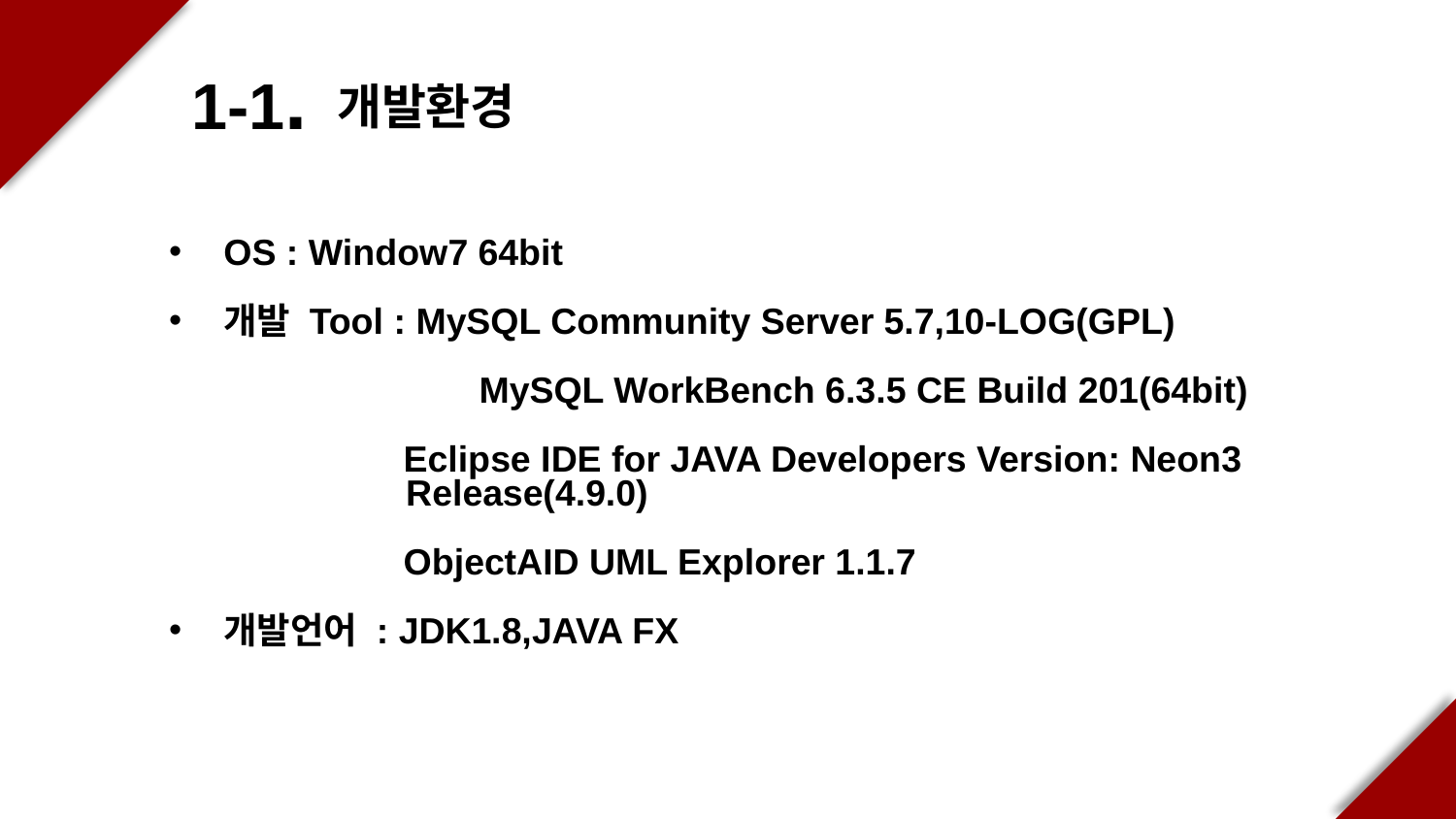

1-1.
 개발환경

OS : Window7 64bit

개발 Tool : MySQL Community Server 5.7,10-LOG(GPL)

	         MySQL WorkBench 6.3.5 CE Build 201(64bit)

                       Eclipse IDE for JAVA Developers Version: Neon3 	 	         Release(4.9.0)

                       ObjectAID UML Explorer 1.1.7

개발언어 : JDK1.8,JAVA FX